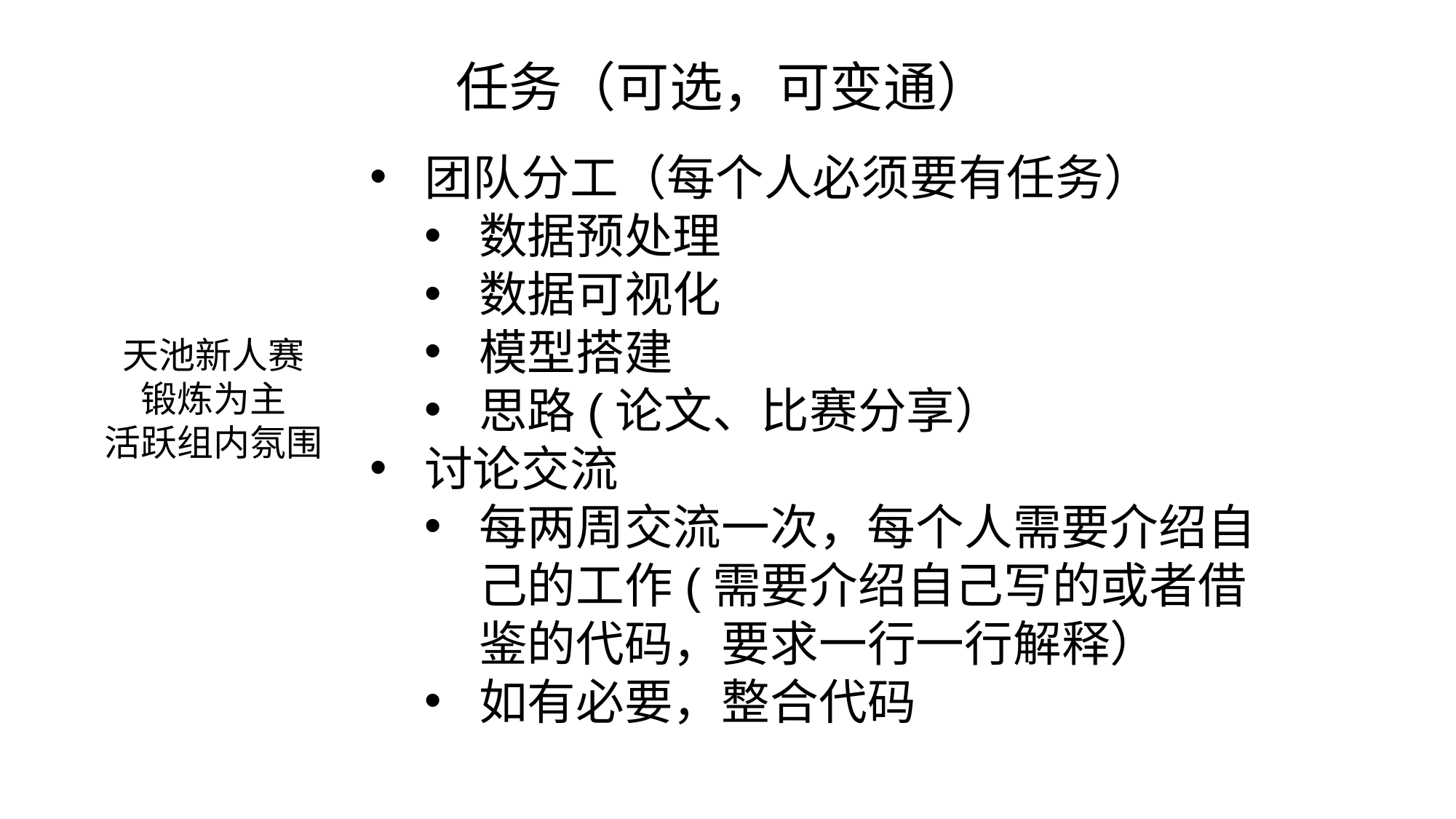

# 任务（可选，可变通）
团队分工（每个人必须要有任务）
数据预处理
数据可视化
模型搭建
思路(论文、比赛分享）
讨论交流
每两周交流一次，每个人需要介绍自己的工作(需要介绍自己写的或者借鉴的代码，要求一行一行解释）
如有必要，整合代码

天池新人赛
锻炼为主
活跃组内氛围